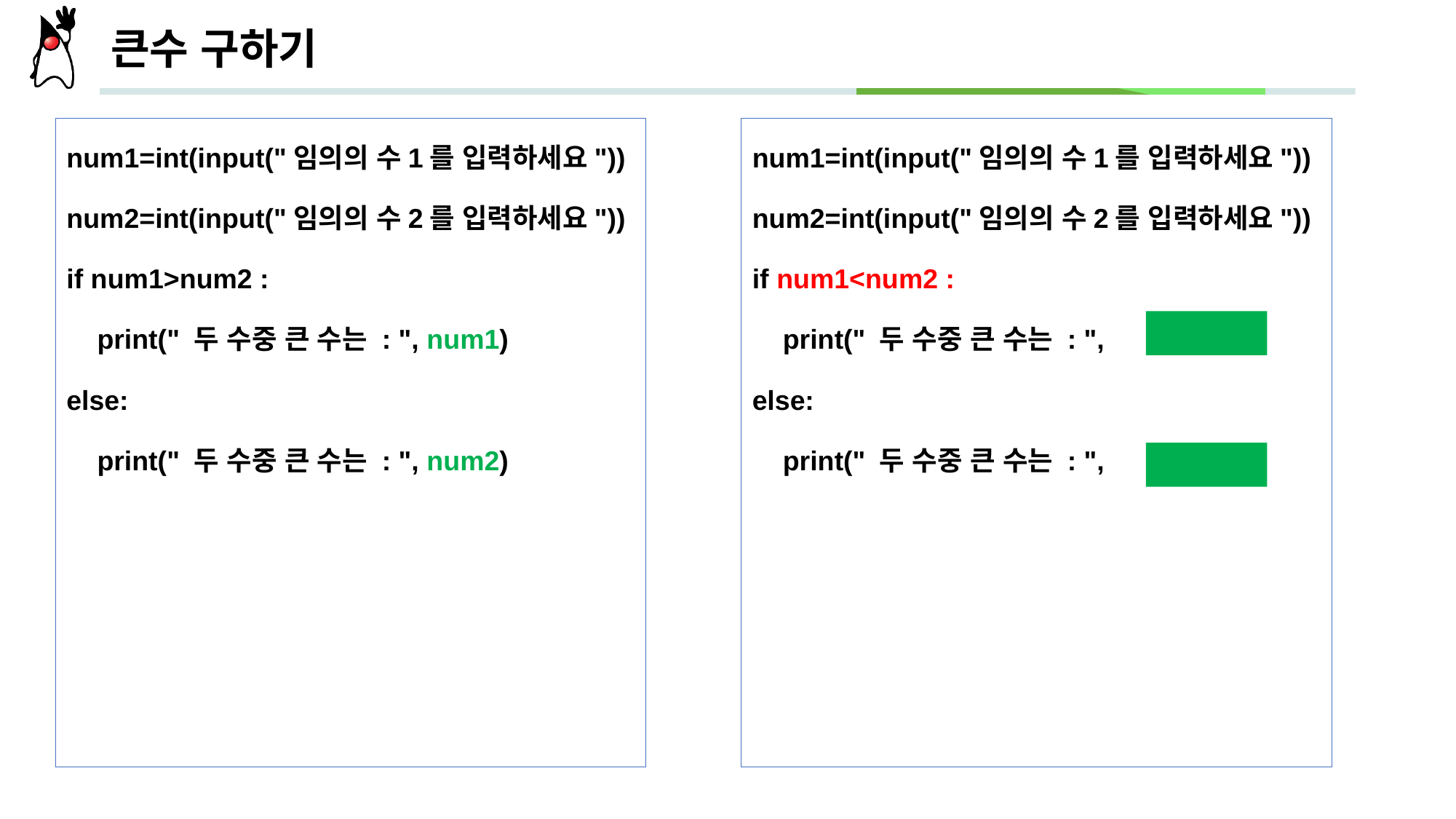

# 큰수 구하기
num1=int(input("임의의 수1를 입력하세요"))
num2=int(input("임의의 수2를 입력하세요"))
if num1>num2 :
    print(" 두 수중 큰 수는 : ", num1)
else:
    print(" 두 수중 큰 수는 : ", num2)
num1=int(input("임의의 수1를 입력하세요"))
num2=int(input("임의의 수2를 입력하세요"))
if num1<num2 :
    print(" 두 수중 큰 수는 : ",                )
else:
    print(" 두 수중 큰 수는 : ",                )